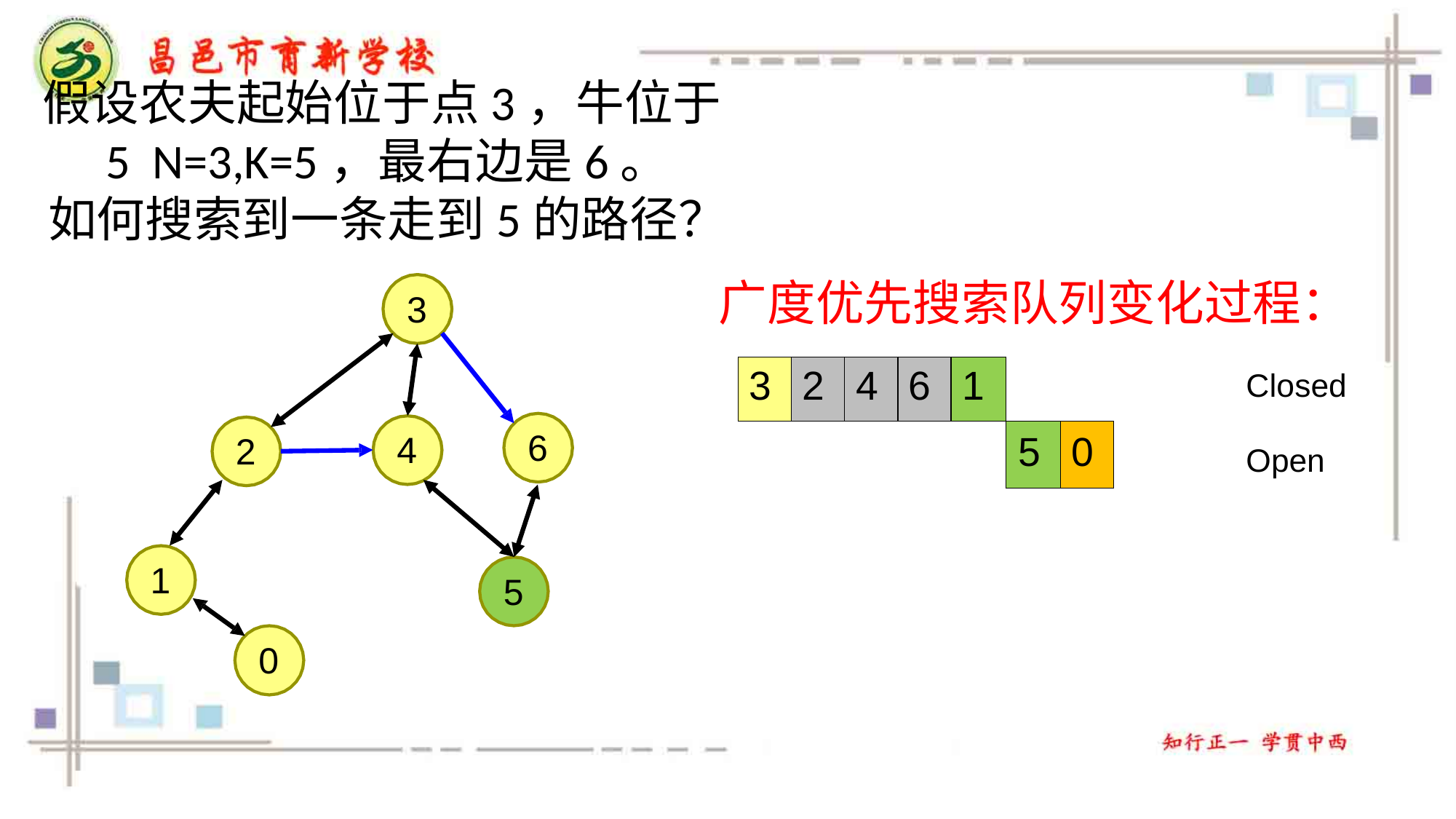

# 假设农夫起始位于点3，牛位于5  N=3,K=5，最右边是6。
如何搜索到一条走到5的路径？
广度优先搜索队列变化过程：

3

| 3 | 2 | 4 | 6 | 1 |  |  |
| --- | --- | --- | --- | --- | --- | --- |
|  |  |  |  |  | 5 | 0 |
Closed
6

6
4
2
Open

1
5

0
34